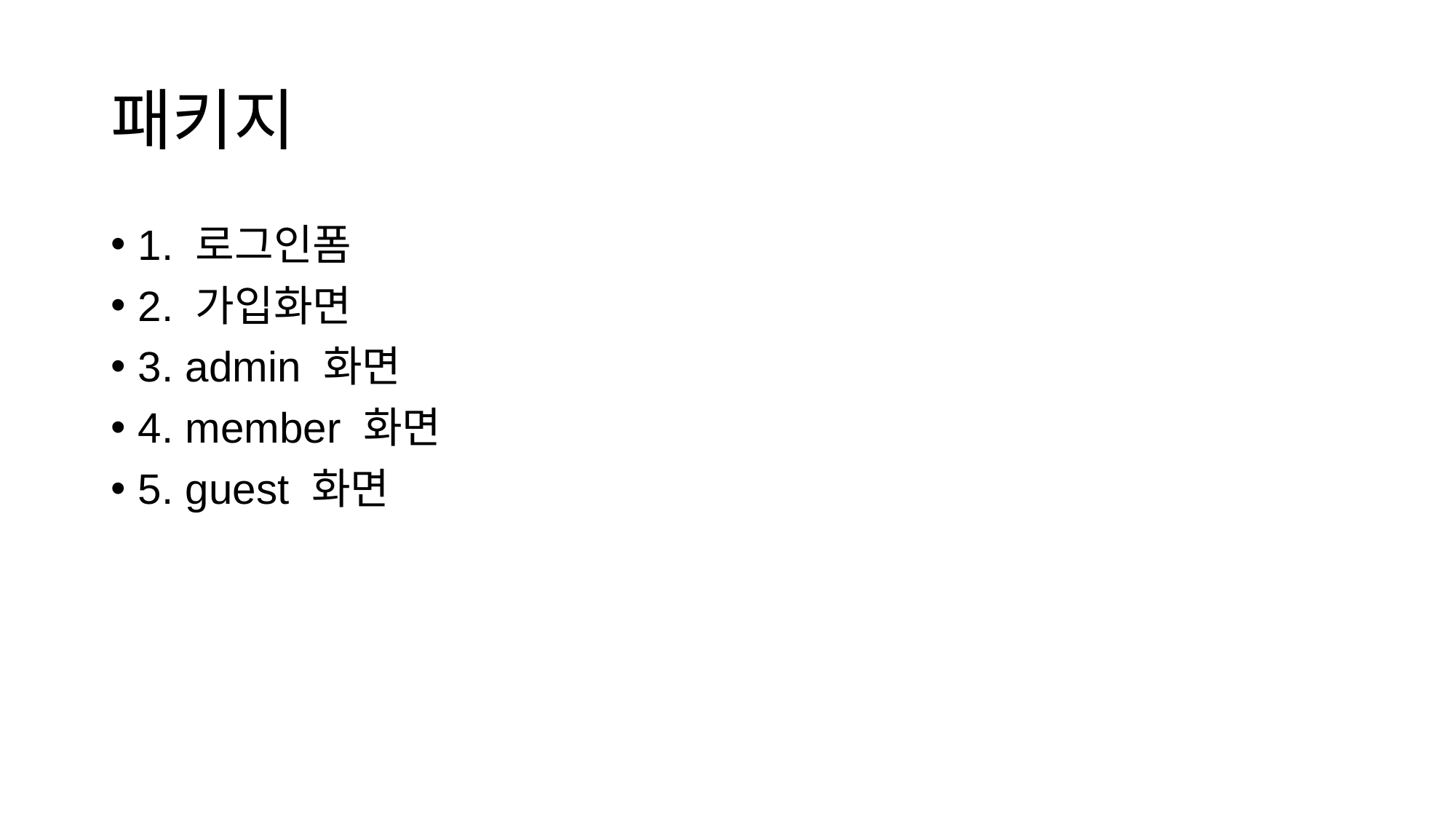

# 패키지
1. 로그인폼
2. 가입화면
3. admin 화면
4. member 화면
5. guest 화면